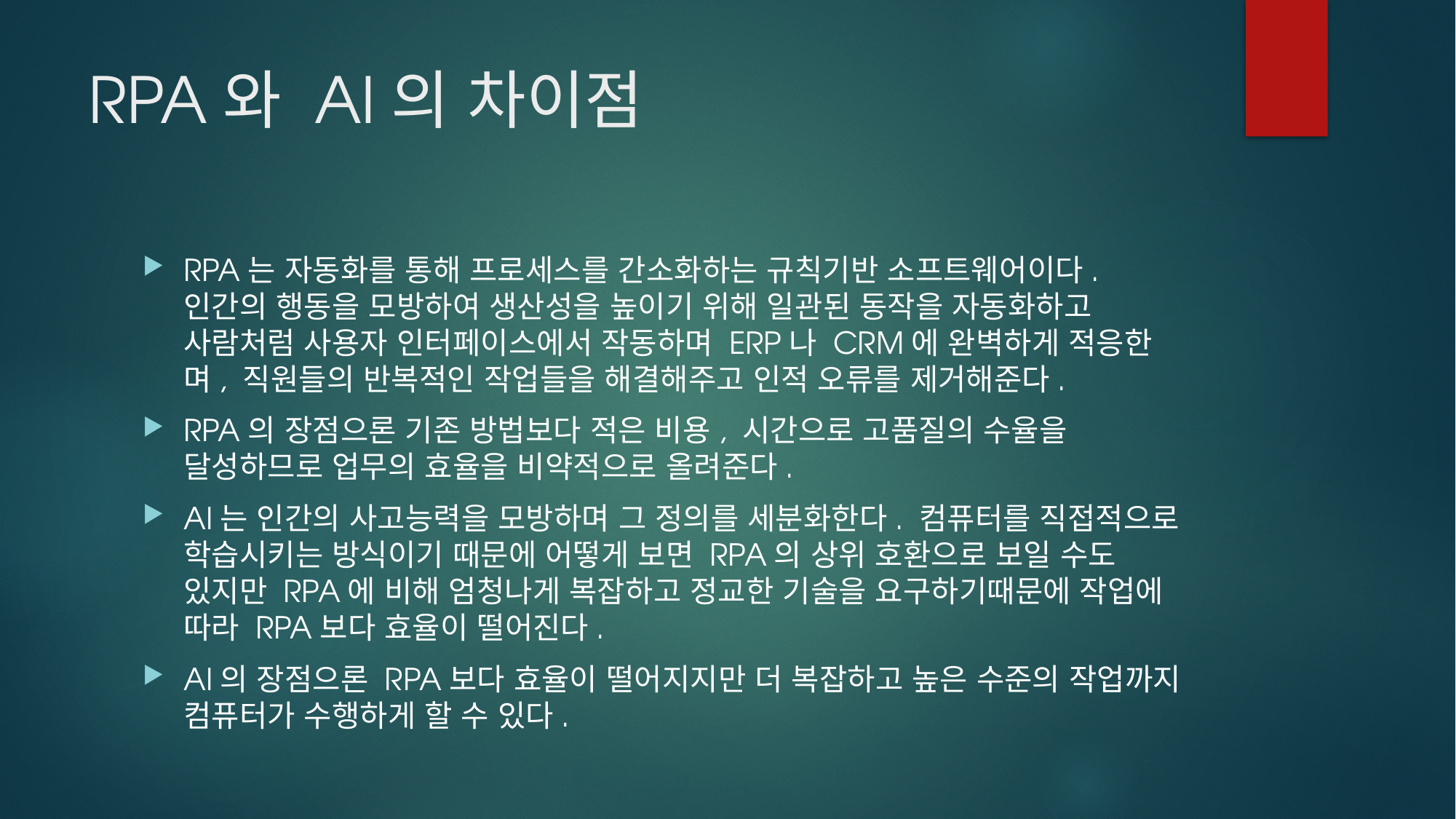

# RPA와 AI의 차이점
RPA는 자동화를 통해 프로세스를 간소화하는 규칙기반 소프트웨어이다. 인간의 행동을 모방하여 생산성을 높이기 위해 일관된 동작을 자동화하고 사람처럼 사용자 인터페이스에서 작동하며 ERP나 CRM에 완벽하게 적응한며, 직원들의 반복적인 작업들을 해결해주고 인적 오류를 제거해준다.
RPA의 장점으론 기존 방법보다 적은 비용, 시간으로 고품질의 수율을 달성하므로 업무의 효율을 비약적으로 올려준다.
AI는 인간의 사고능력을 모방하며 그 정의를 세분화한다. 컴퓨터를 직접적으로 학습시키는 방식이기 때문에 어떻게 보면 RPA의 상위 호환으로 보일 수도 있지만 RPA에 비해 엄청나게 복잡하고 정교한 기술을 요구하기때문에 작업에 따라 RPA보다 효율이 떨어진다.
AI의 장점으론 RPA보다 효율이 떨어지지만 더 복잡하고 높은 수준의 작업까지 컴퓨터가 수행하게 할 수 있다.